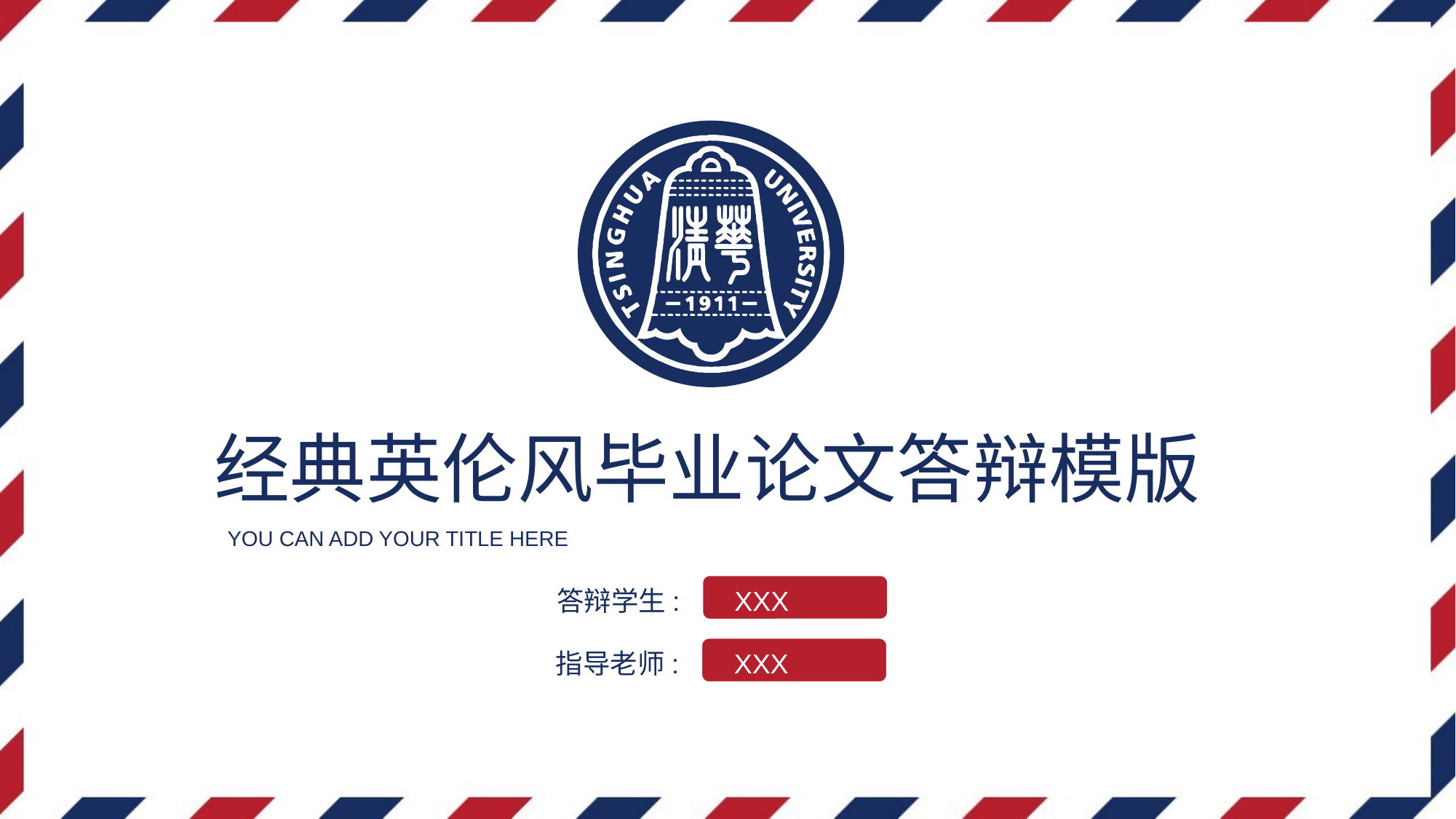

经典英伦风毕业论文答辩模版
YOU CAN ADD YOUR TITLE HERE

答辩学生:
XXX

指导老师:
XXX